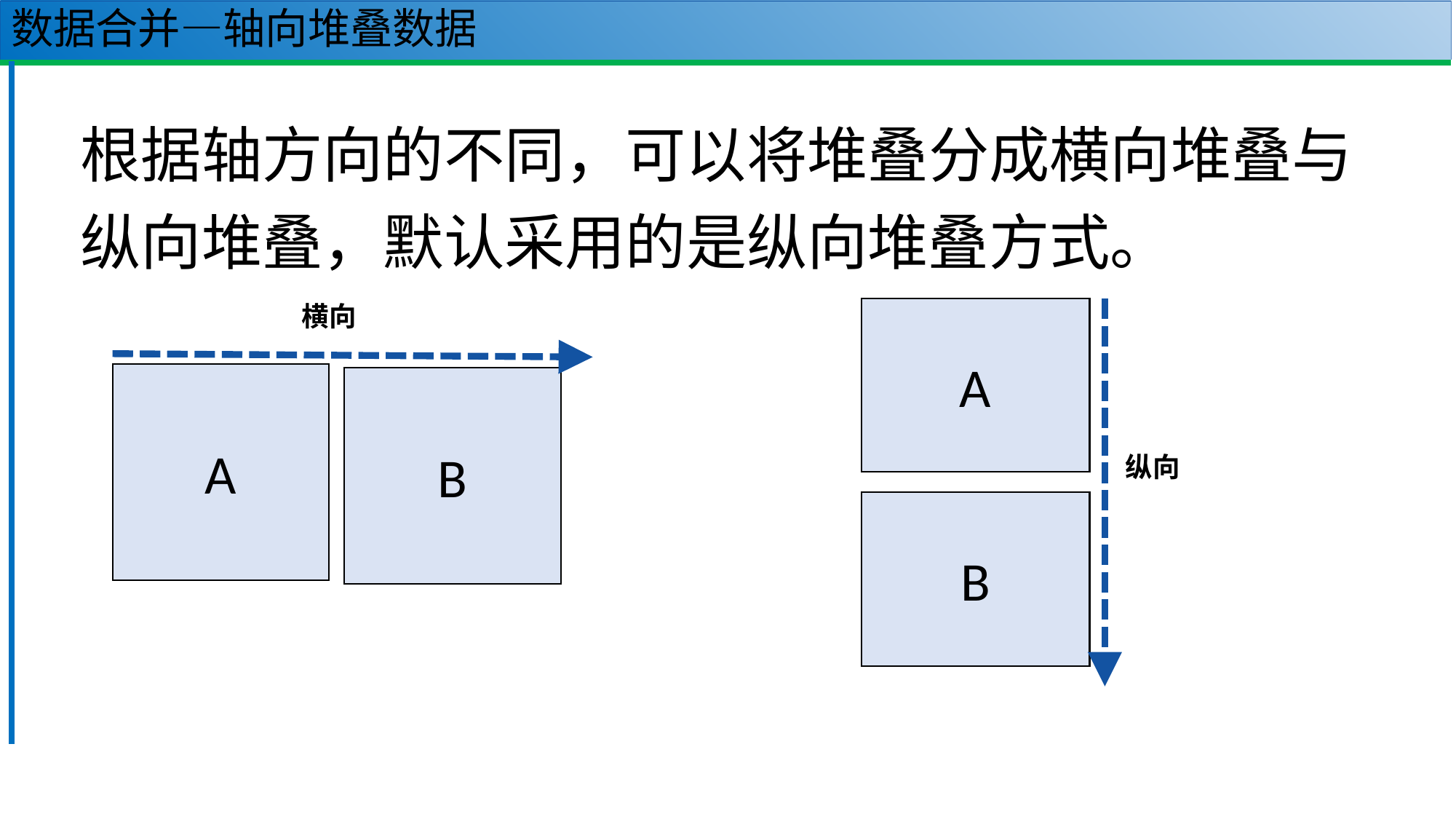

# 数据合并—轴向堆叠数据
根据轴方向的不同，可以将堆叠分成横向堆叠与纵向堆叠，默认采用的是纵向堆叠方式。
横向
A
A
B
纵向
B